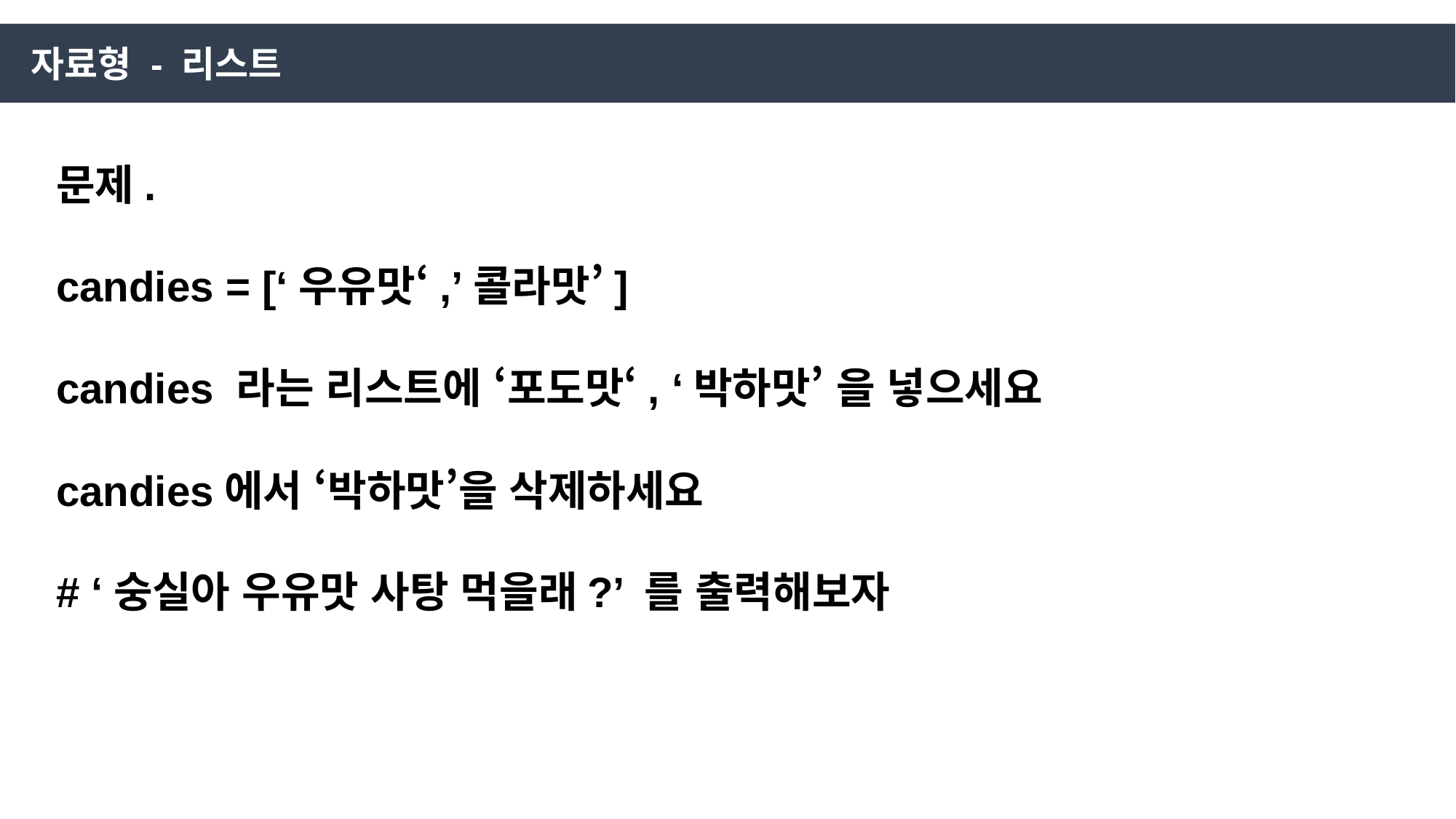

자료형 - 리스트

문제.

candies = [‘우유맛‘,’콜라맛’]

candies 라는 리스트에 ‘포도맛‘, ‘박하맛’ 을 넣으세요

candies에서 ‘박하맛’을 삭제하세요

# ‘숭실아 우유맛 사탕 먹을래?’ 를 출력해보자